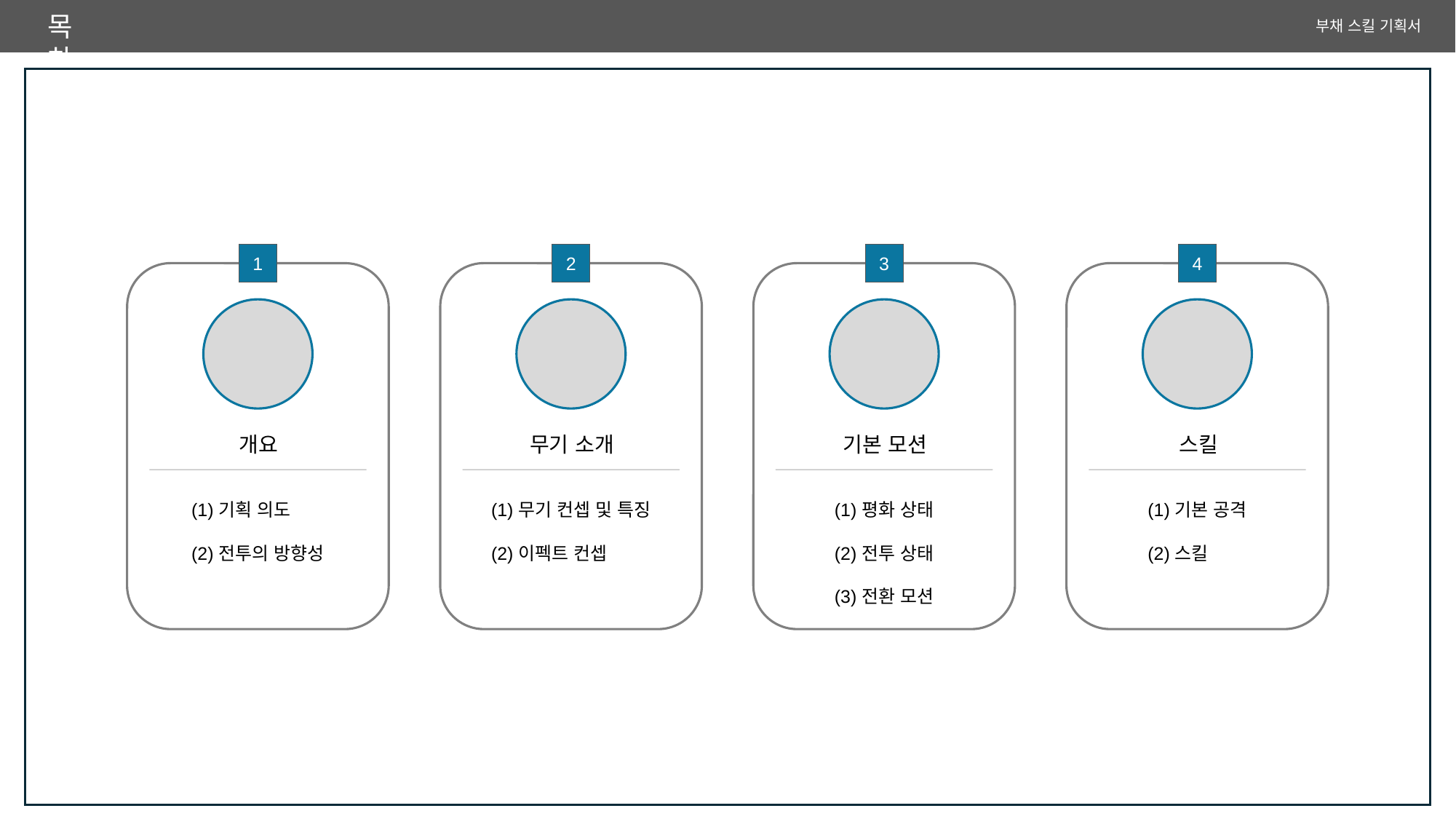

목차
부채 스킬 기획서

볼드
세미볼드
미디움
1

개요
기획 의도

전투의 방향성
2

무기 소개
무기 컨셉 및 특징

이펙트 컨셉
3

기본 모션
평화 상태

전투 상태

전환 모션
4

스킬
기본 공격

스킬